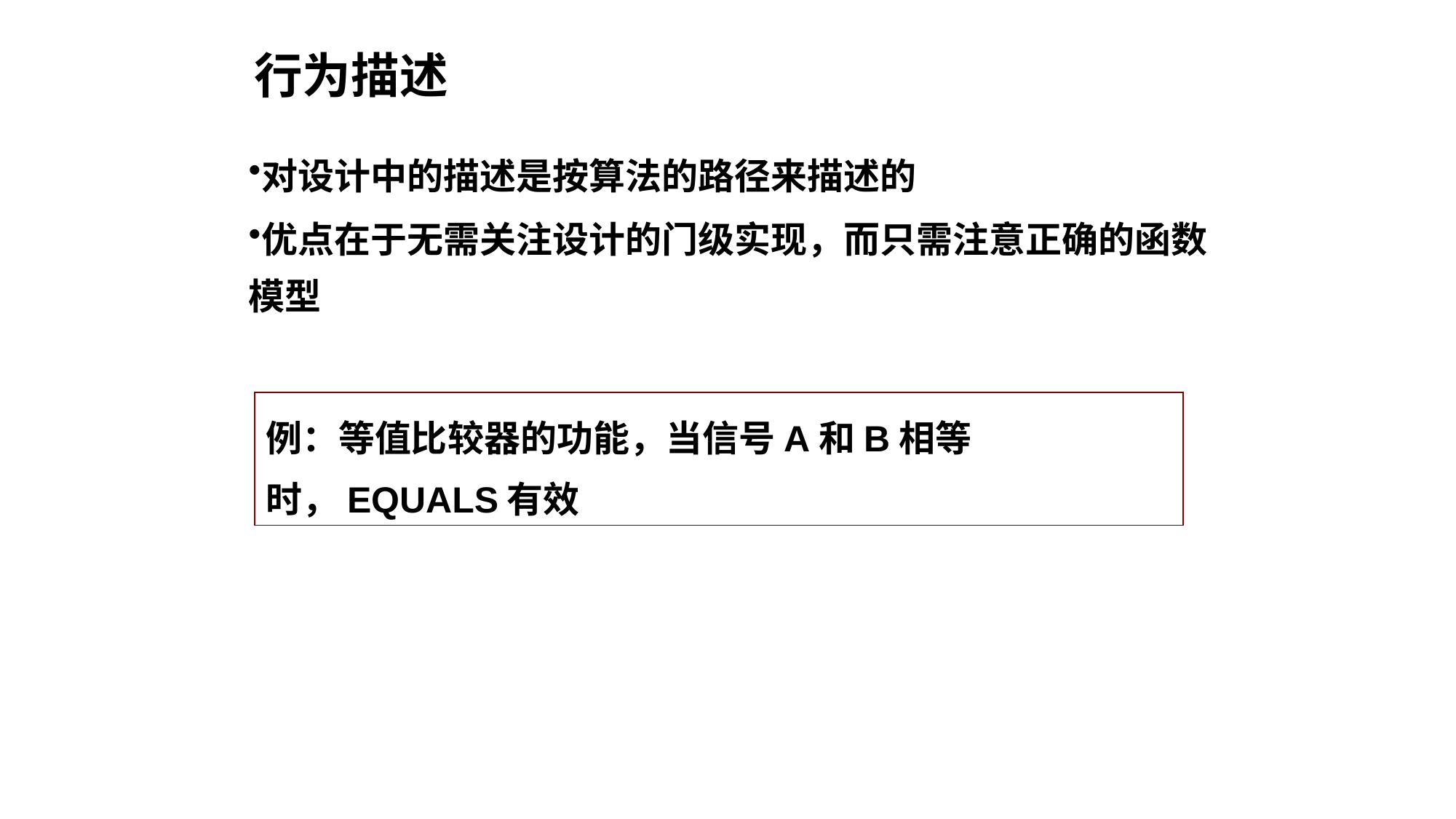

行为描述
对设计中的描述是按算法的路径来描述的
优点在于无需关注设计的门级实现，而只需注意正确的函数模型
例：等值比较器的功能，当信号A和B相等时，EQUALS有效